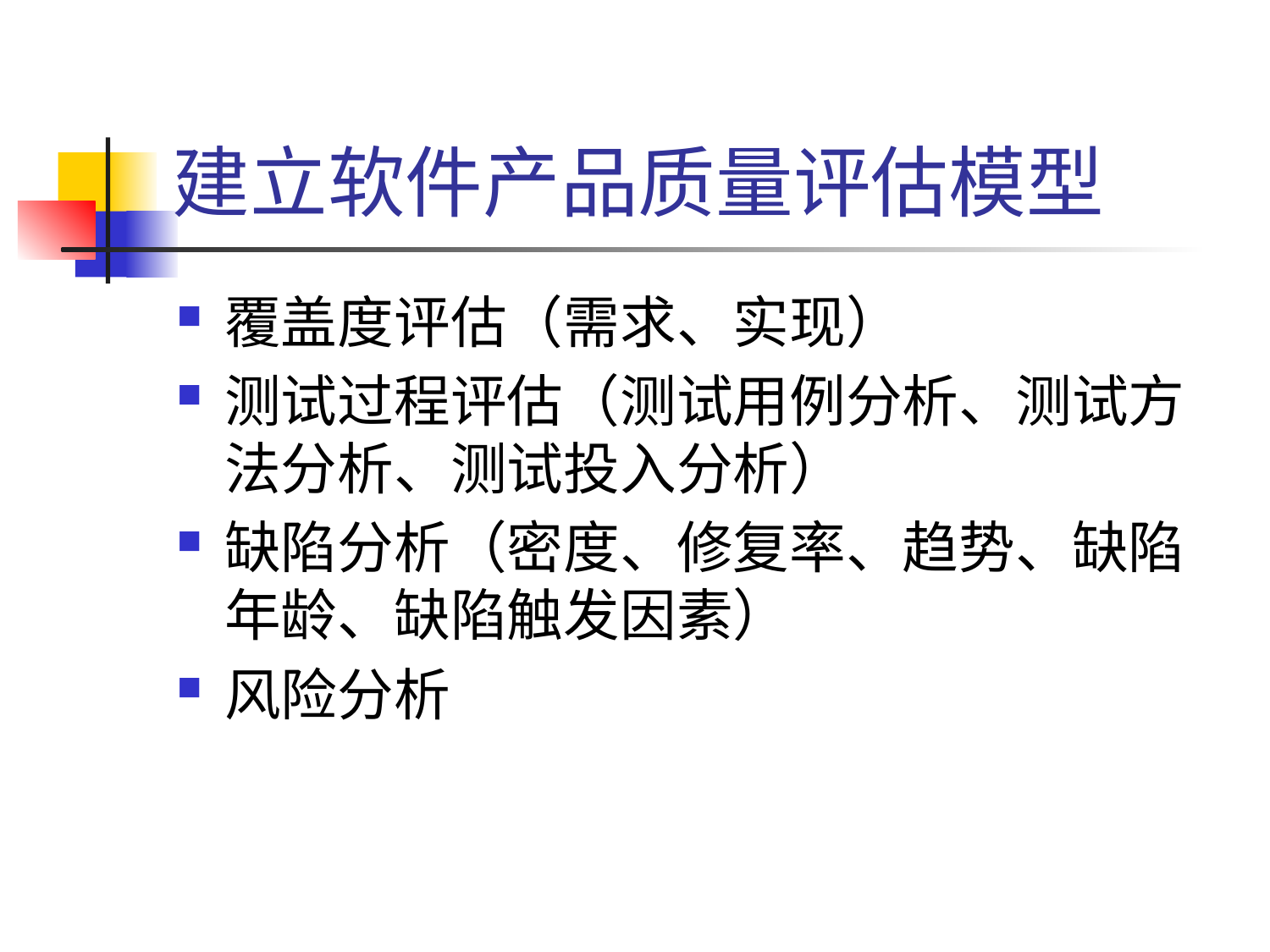

# 建立软件产品质量评估模型
覆盖度评估（需求、实现）
测试过程评估（测试用例分析、测试方法分析、测试投入分析）
缺陷分析（密度、修复率、趋势、缺陷年龄、缺陷触发因素）
风险分析